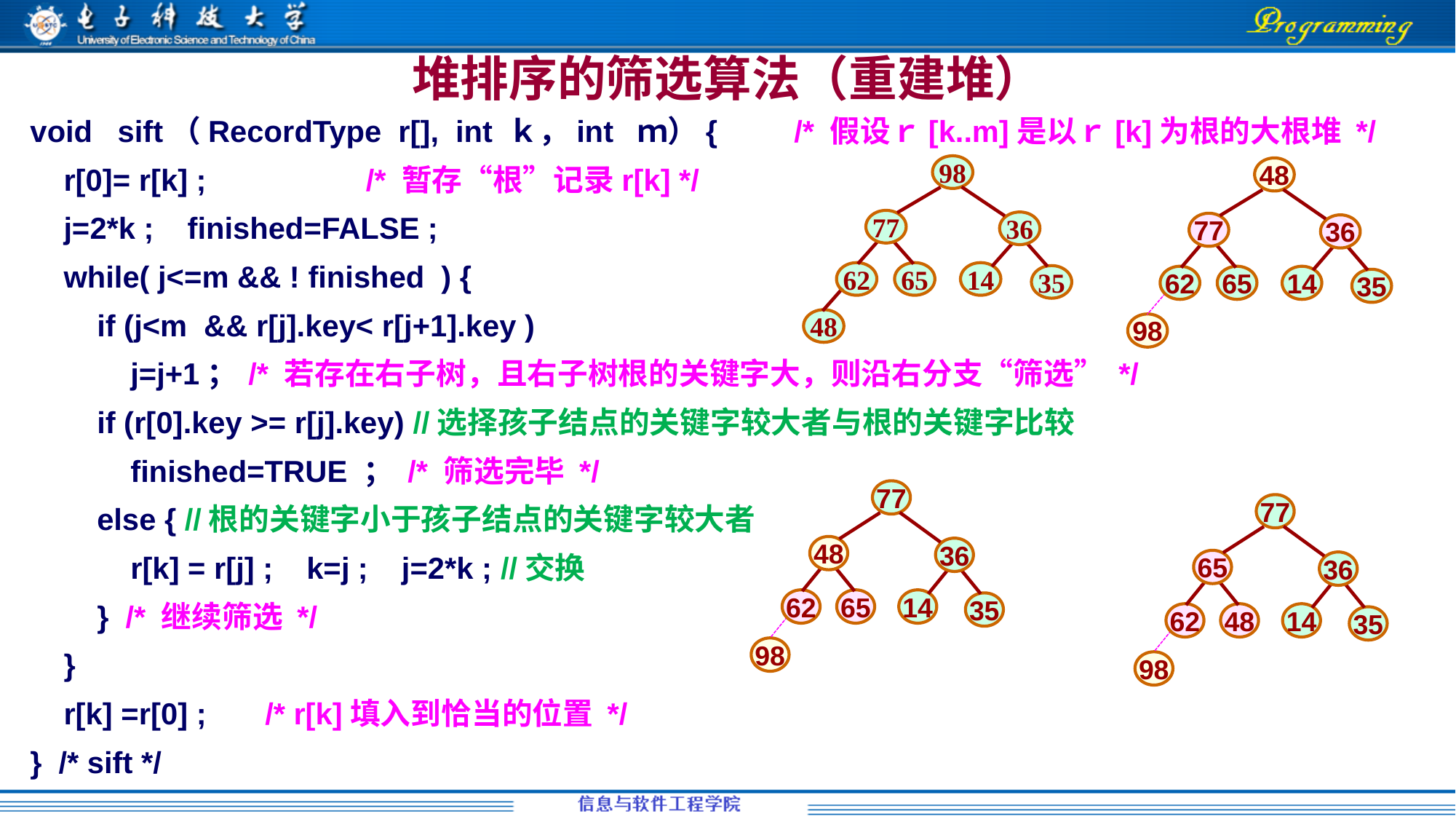

# 堆排序的筛选算法（重建堆）
void   sift（RecordType  r[],  int ｋ，int  ｍ）{ 	/* 假设ｒ[k..m]是以ｒ[k]为根的大根堆 */
    r[0]= r[k] ;        	 /* 暂存“根”记录r[k] */
    j=2*k ;    finished=FALSE ;
    while( j<=m && ! finished  ) {
        if (j<m  && r[j].key< r[j+1].key )
            j=j+1；	/* 若存在右子树，且右子树根的关键字大，则沿右分支“筛选” */
        if (r[0].key >= r[j].key) //选择孩子结点的关键字较大者与根的关键字比较
            finished=TRUE ； /* 筛选完毕 */
        else { //根的关键字小于孩子结点的关键字较大者
            r[k] = r[j] ;    k=j ;    j=2*k ; //交换
        }  /* 继续筛选 */
    }
    r[k] =r[0] ;       /* r[k]填入到恰当的位置 */
}  /* sift */

98

77
36

62
65
14
35

48
48

77
36

62
65
14
35

98
77

48
36

62
65
14
35

98
77

65
36

62
48
14
35

98